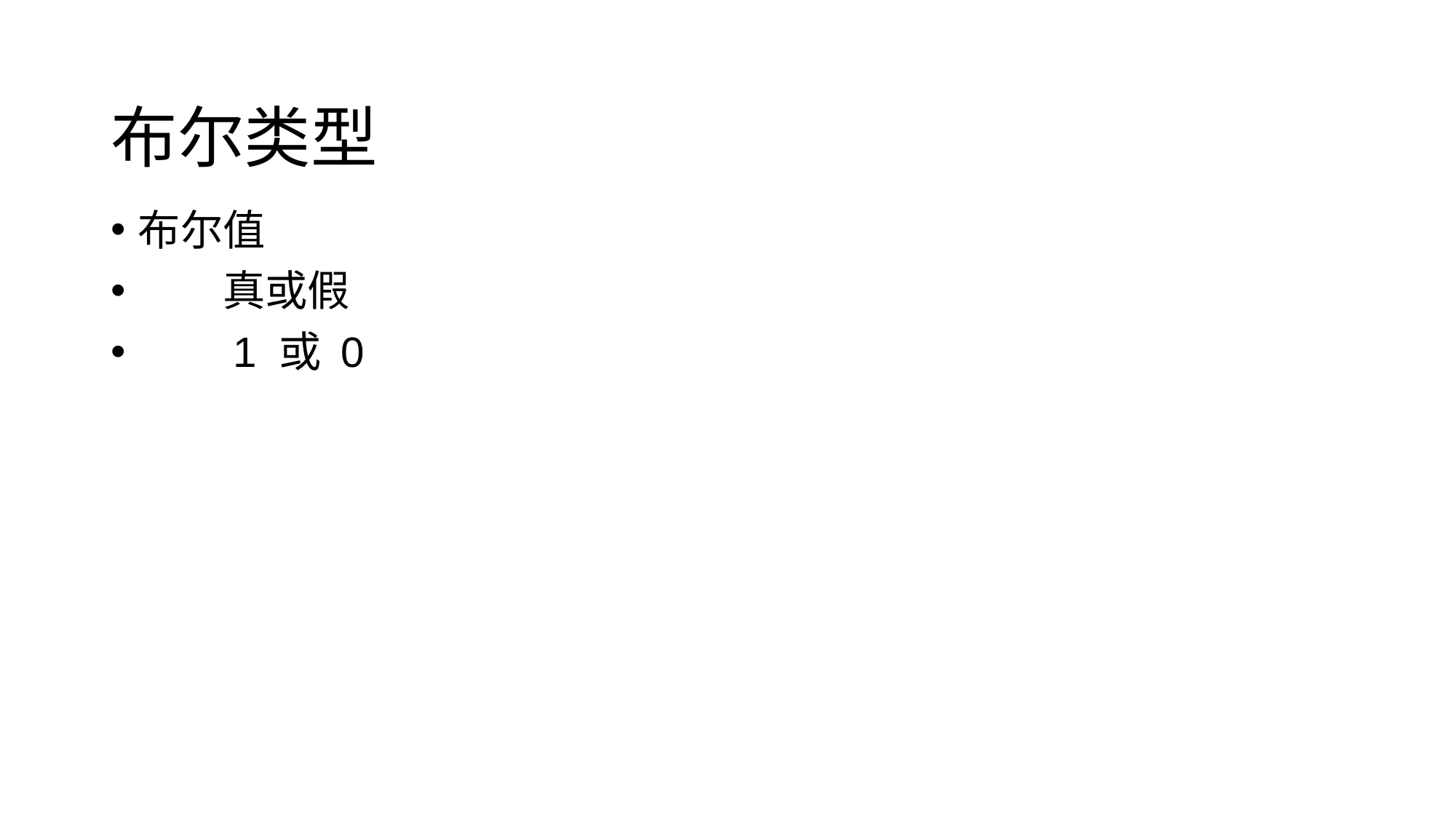

# 布尔类型
布尔值
　　真或假
　　1 或 0